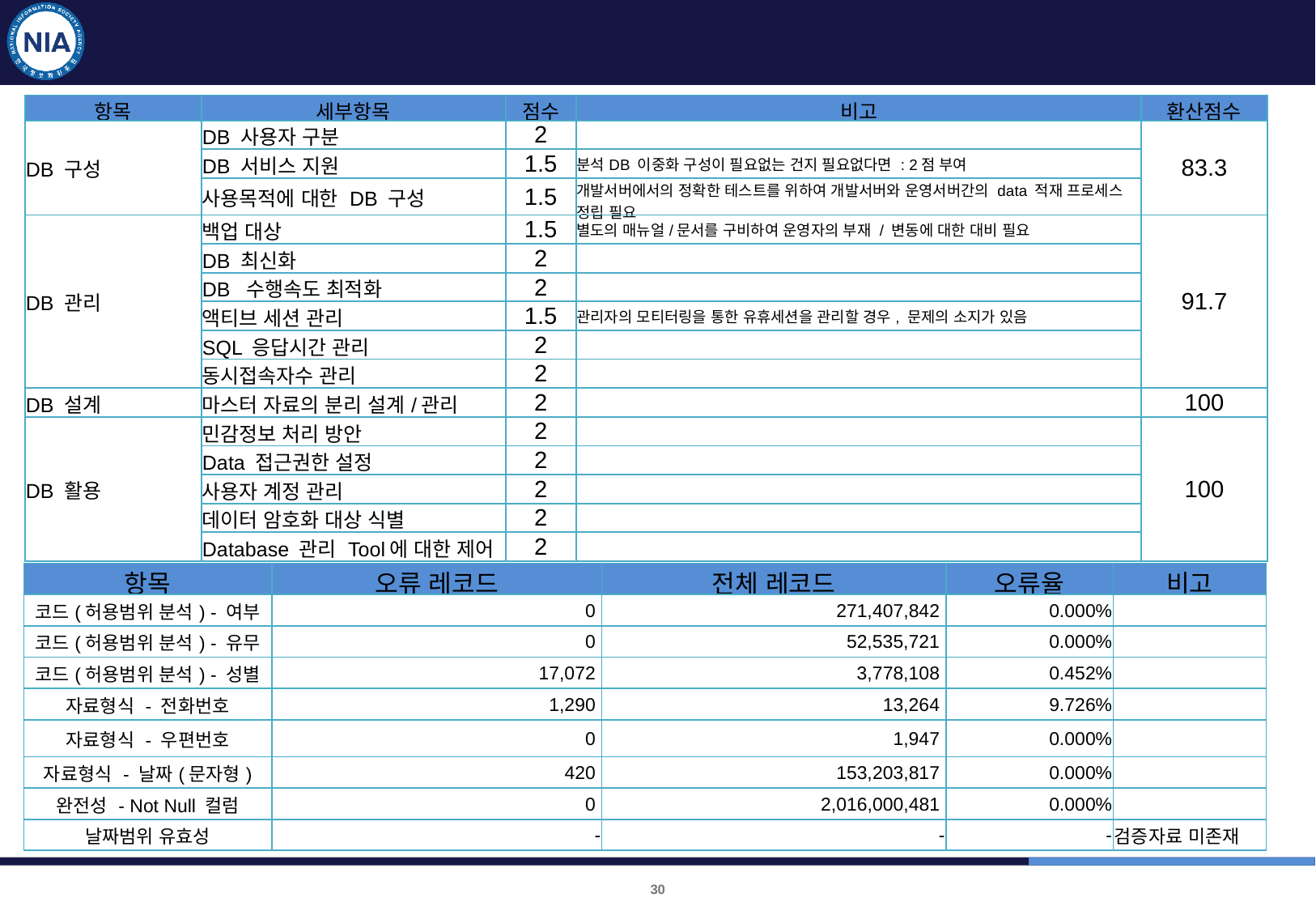

품질진단 결과 : 산림플랫폼
| 항목 | 세부항목 | 점수 | 비고 | 환산점수 |
| --- | --- | --- | --- | --- |
| DB 구성 | DB 사용자 구분 | 2 |  | 83.3 |
|  | DB 서비스 지원 | 1.5 | 분석DB 이중화 구성이 필요없는 건지 필요없다면 : 2점 부여 |  |
|  | 사용목적에 대한 DB 구성 | 1.5 | 개발서버에서의 정확한 테스트를 위하여 개발서버와 운영서버간의 data 적재 프로세스 정립 필요 |  |
| DB 관리 | 백업 대상 | 1.5 | 별도의 매뉴얼/문서를 구비하여 운영자의 부재 / 변동에 대한 대비 필요 | 91.7 |
|  | DB 최신화 | 2 |  |  |
|  | DB 수행속도 최적화 | 2 |  |  |
|  | 액티브 세션 관리 | 1.5 | 관리자의 모티터링을 통한 유휴세션을 관리할 경우, 문제의 소지가 있음 |  |
|  | SQL 응답시간 관리 | 2 |  |  |
|  | 동시접속자수 관리 | 2 |  |  |
| DB 설계 | 마스터 자료의 분리 설계/관리 | 2 |  | 100 |
| DB 활용 | 민감정보 처리 방안 | 2 |  | 100 |
|  | Data 접근권한 설정 | 2 |  |  |
|  | 사용자 계정 관리 | 2 |  |  |
|  | 데이터 암호화 대상 식별 | 2 |  |  |
|  | Database 관리 Tool에 대한 제어 | 2 |  |  |
| 항목 | 오류 레코드 | 전체 레코드 | 오류율 | 비고 |
| --- | --- | --- | --- | --- |
| 코드(허용범위 분석) - 여부 | 0 | 271,407,842 | 0.000% |  |
| 코드(허용범위 분석) - 유무 | 0 | 52,535,721 | 0.000% |  |
| 코드(허용범위 분석) - 성별 | 17,072 | 3,778,108 | 0.452% |  |
| 자료형식 - 전화번호 | 1,290 | 13,264 | 9.726% |  |
| 자료형식 - 우편번호 | 0 | 1,947 | 0.000% |  |
| 자료형식 - 날짜(문자형) | 420 | 153,203,817 | 0.000% |  |
| 완전성 - Not Null 컬럼 | 0 | 2,016,000,481 | 0.000% |  |
| 날짜범위 유효성 | - | - | - | 검증자료 미존재 |